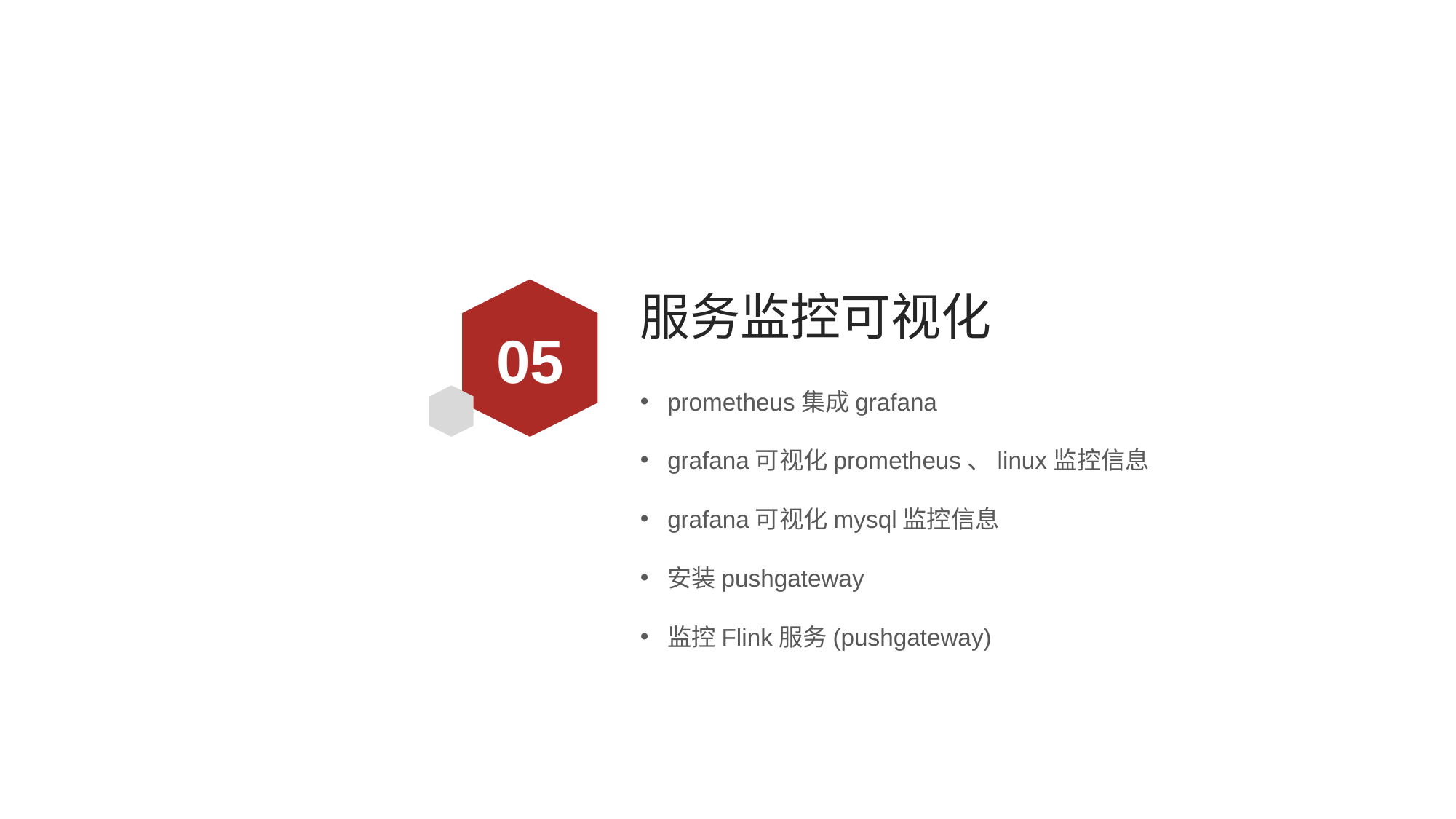

# 服务监控可视化
05
prometheus集成grafana
grafana可视化prometheus、linux监控信息
grafana可视化mysql监控信息
安装pushgateway
监控Flink服务(pushgateway)